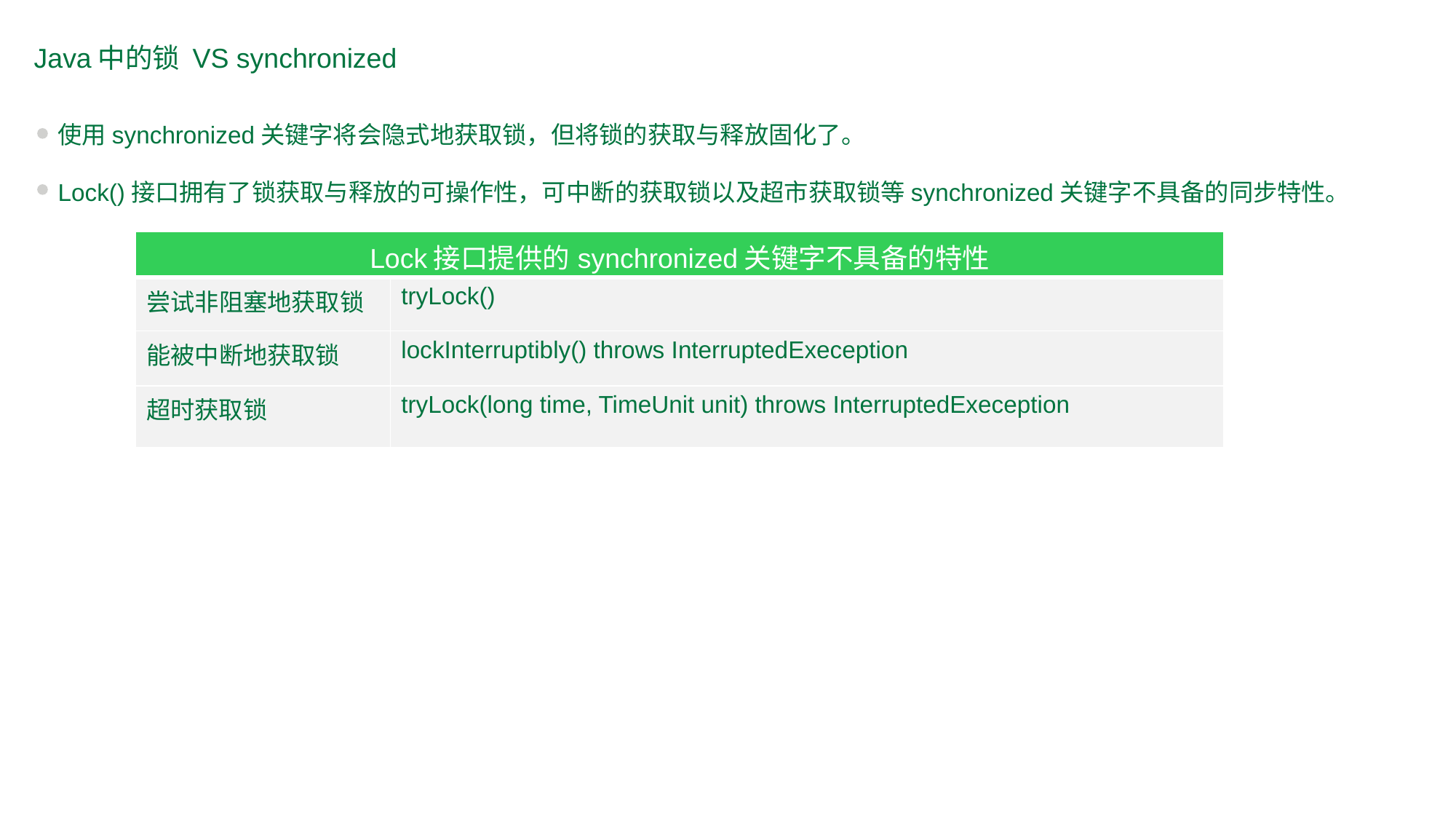

Java中的锁 VS synchronized

使用synchronized关键字将会隐式地获取锁，但将锁的获取与释放固化了。

Lock()接口拥有了锁获取与释放的可操作性，可中断的获取锁以及超市获取锁等synchronized关键字不具备的同步特性。

| Lock接口提供的synchronized关键字不具备的特性 |  |
| --- | --- |
| 尝试非阻塞地获取锁 | tryLock() |
| 能被中断地获取锁 | lockInterruptibly() throws InterruptedExeception |
| 超时获取锁 | tryLock(long time, TimeUnit unit) throws InterruptedExeception |